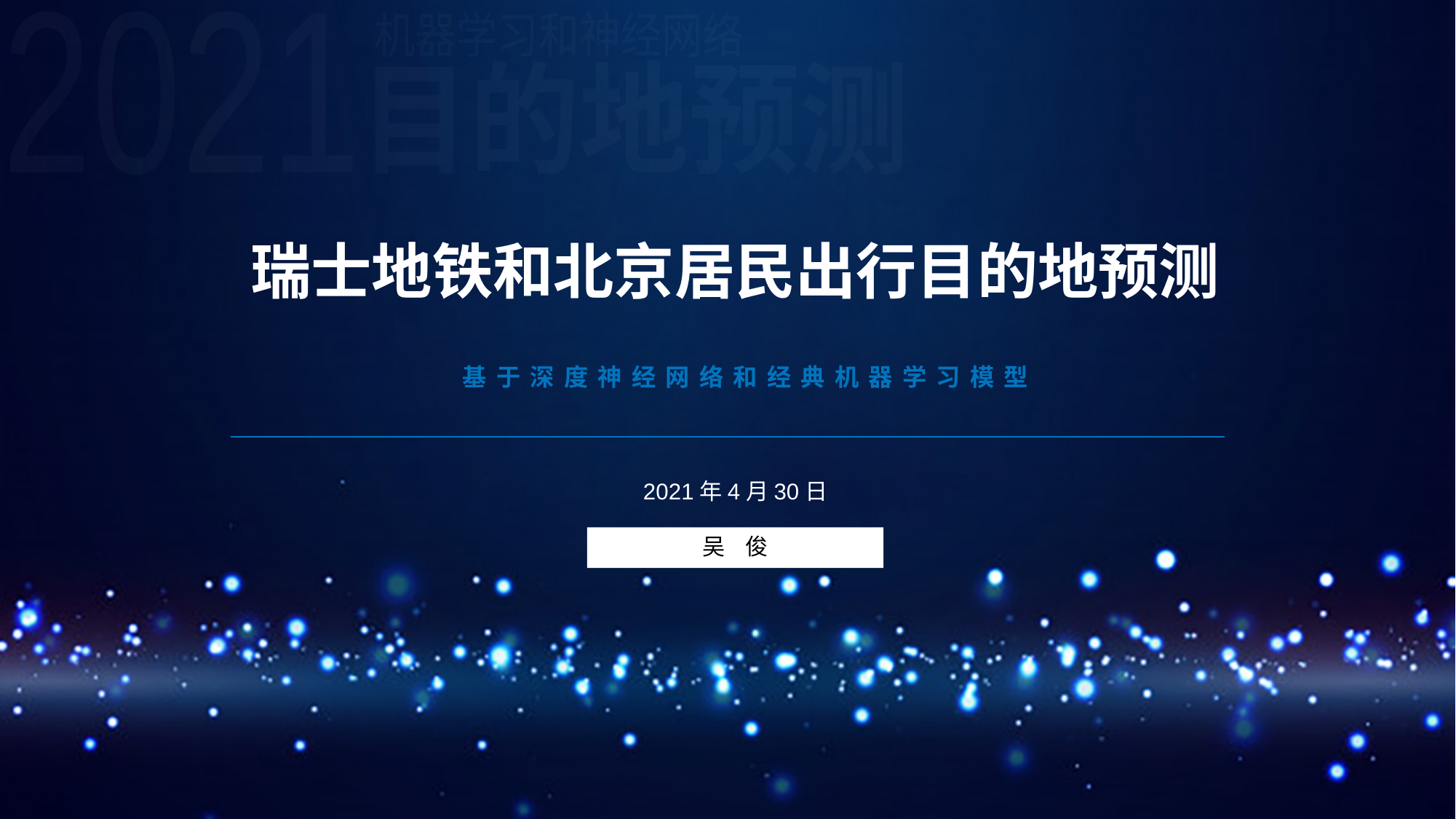

机器学习和神经网络
目的地预测
2021
# 瑞士地铁和北京居民出行目的地预测
 基于深度神经网络和经典机器学习模型
2021年4月30日
吴    俊